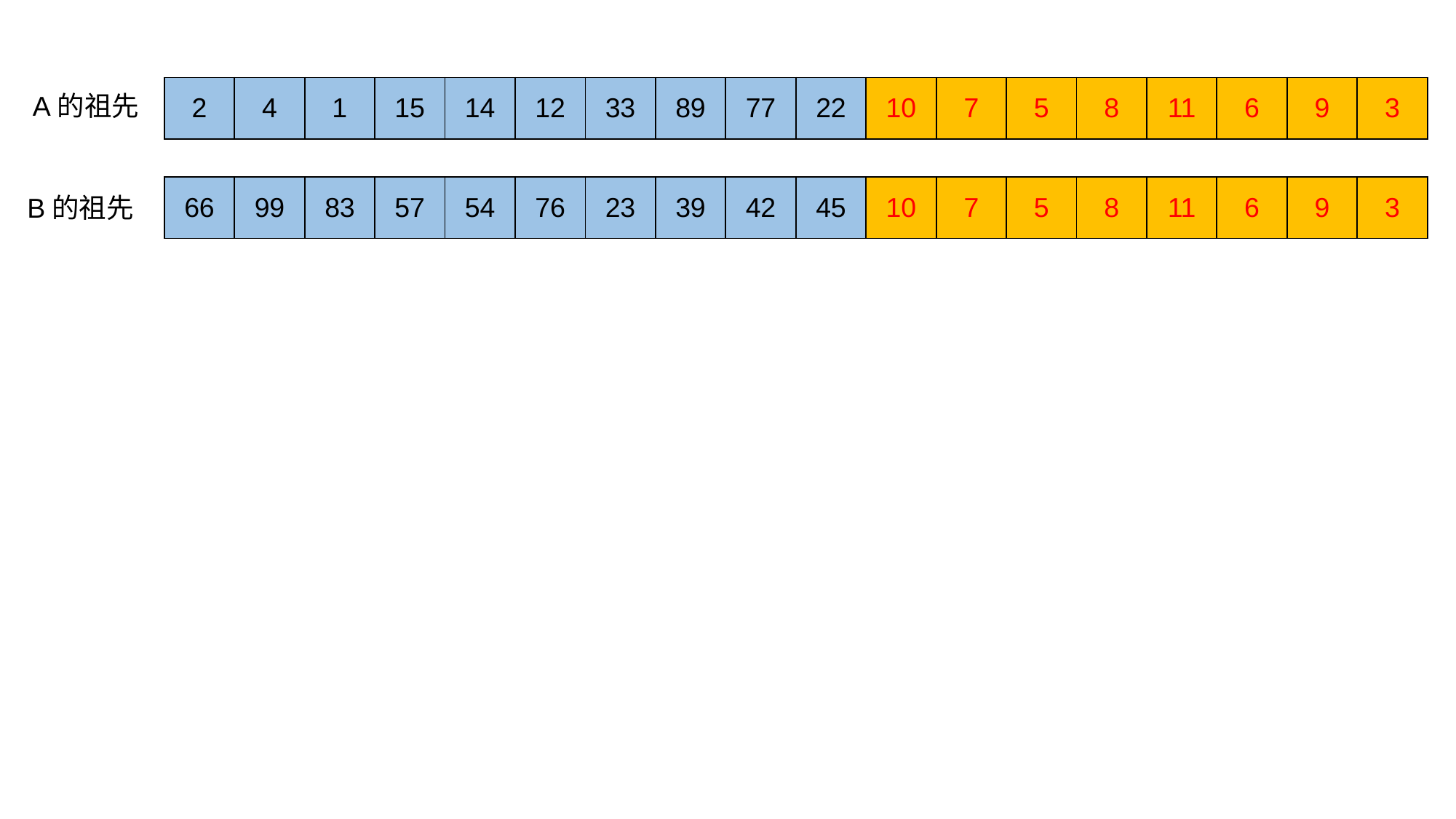

| 2 | 4 | 1 | 15 | 14 | 12 | 33 | 89 | 77 | 22 | 10 | 7 | 5 | 8 | 11 | 6 | 9 | 3 |
| --- | --- | --- | --- | --- | --- | --- | --- | --- | --- | --- | --- | --- | --- | --- | --- | --- | --- |
A的祖先
| 66 | 99 | 83 | 57 | 54 | 76 | 23 | 39 | 42 | 45 | 10 | 7 | 5 | 8 | 11 | 6 | 9 | 3 |
| --- | --- | --- | --- | --- | --- | --- | --- | --- | --- | --- | --- | --- | --- | --- | --- | --- | --- |
B的祖先